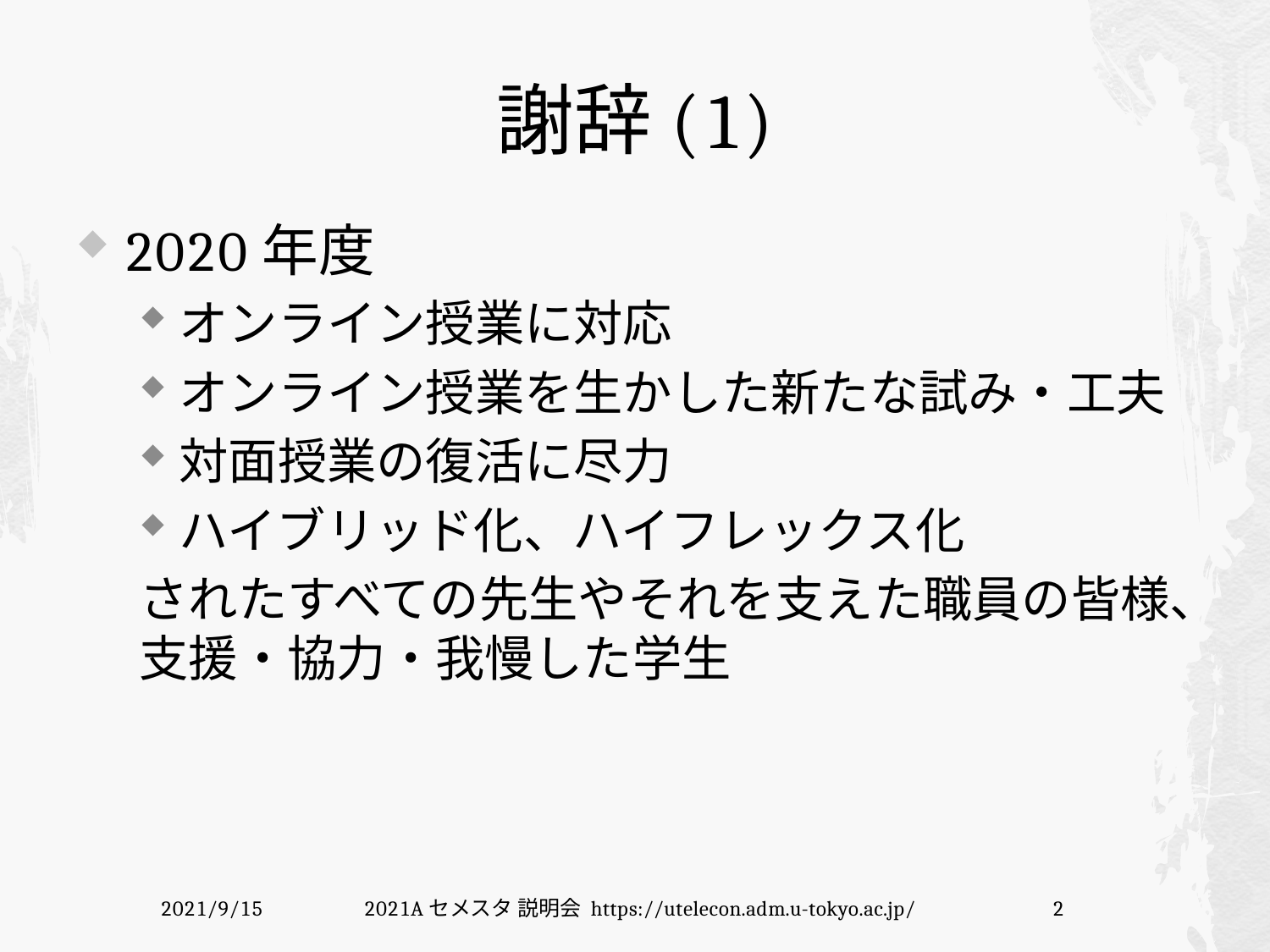

# 謝辞(1)
2020年度
オンライン授業に対応
オンライン授業を生かした新たな試み・工夫
対面授業の復活に尽力
ハイブリッド化、ハイフレックス化
されたすべての先生やそれを支えた職員の皆様、支援・協力・我慢した学生
2021/9/15
2021Aセメスタ 説明会 https://utelecon.adm.u-tokyo.ac.jp/
2